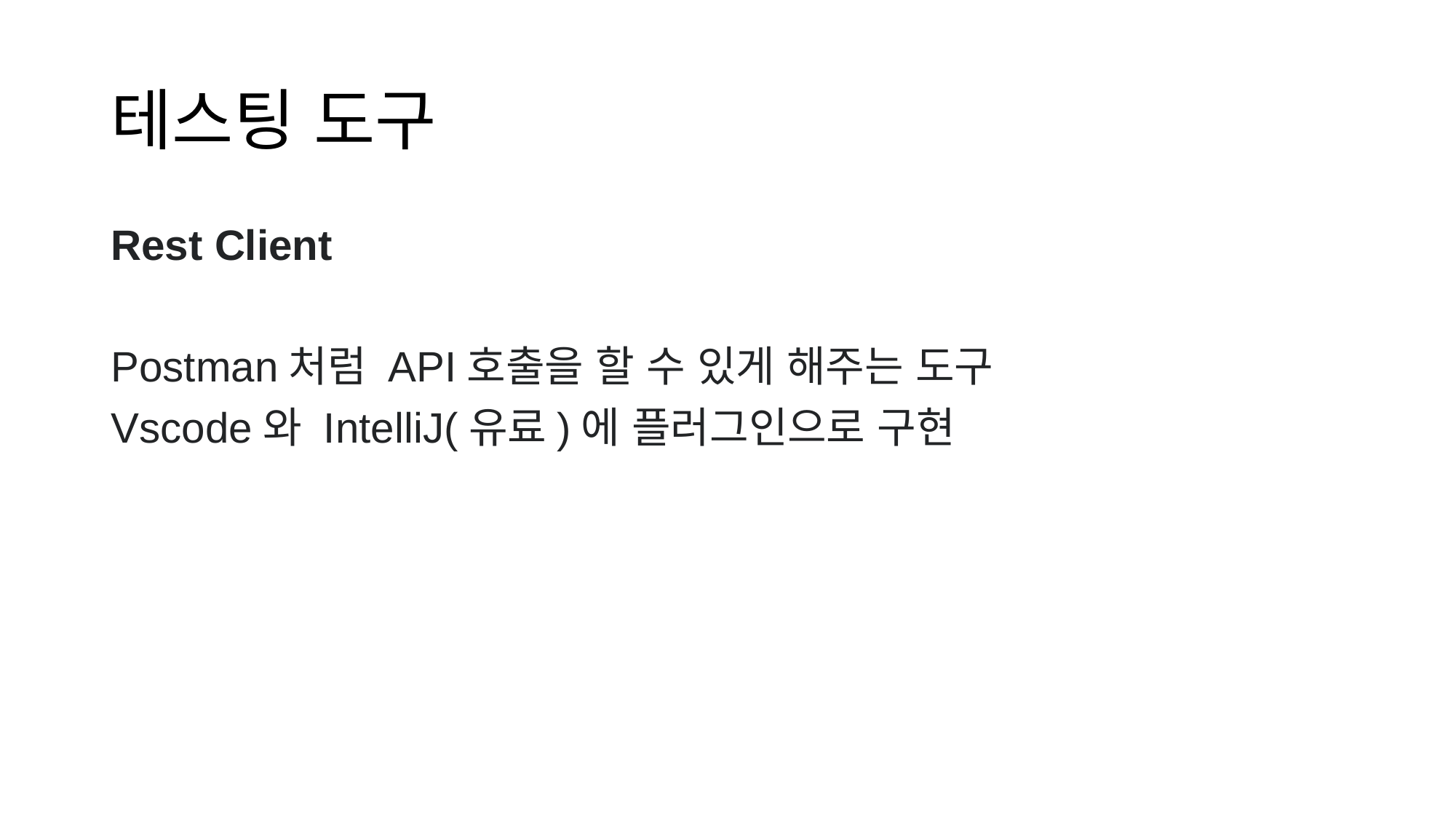

# 테스팅 도구
Rest Client

Postman처럼 API호출을 할 수 있게 해주는 도구
Vscode와 IntelliJ(유료)에 플러그인으로 구현